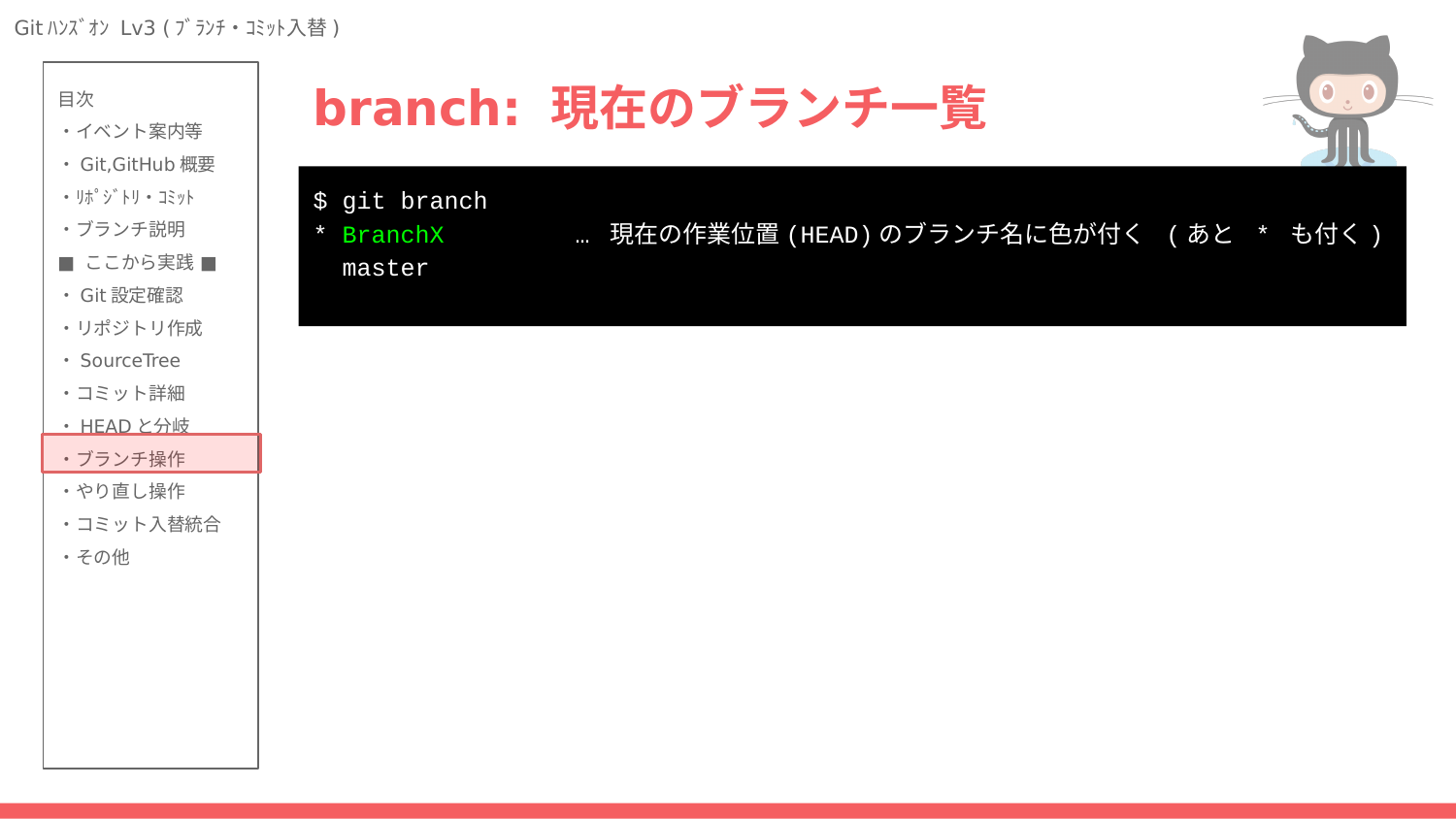

# branch: 現在のブランチ一覧
$ git branch
* BranchX         … 現在の作業位置(HEAD)のブランチ名に色が付く (あと * も付く)
  master